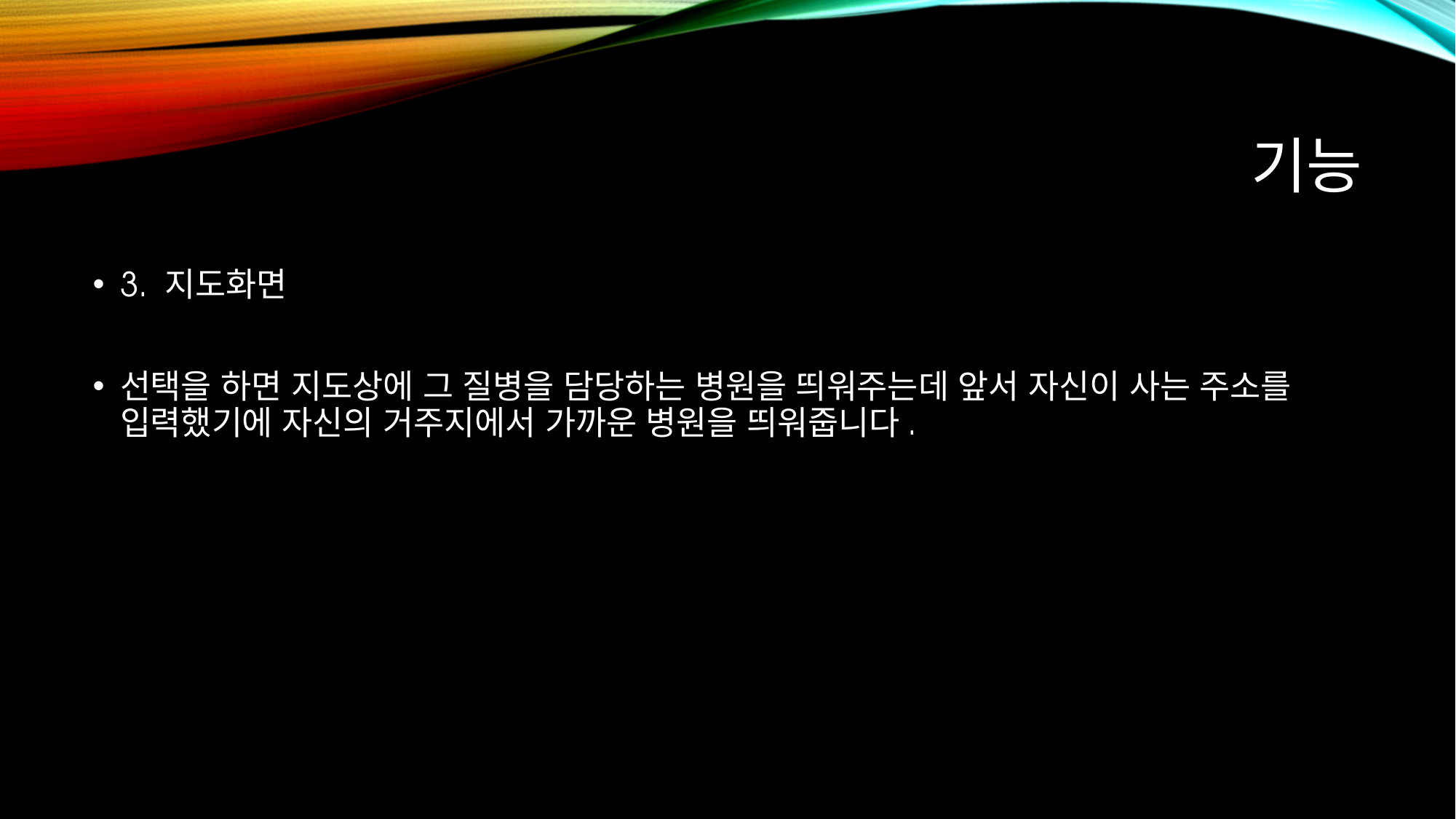

# 기능
3. 지도화면

선택을 하면 지도상에 그 질병을 담당하는 병원을 띄워주는데 앞서 자신이 사는 주소를 입력했기에 자신의 거주지에서 가까운 병원을 띄워줍니다.